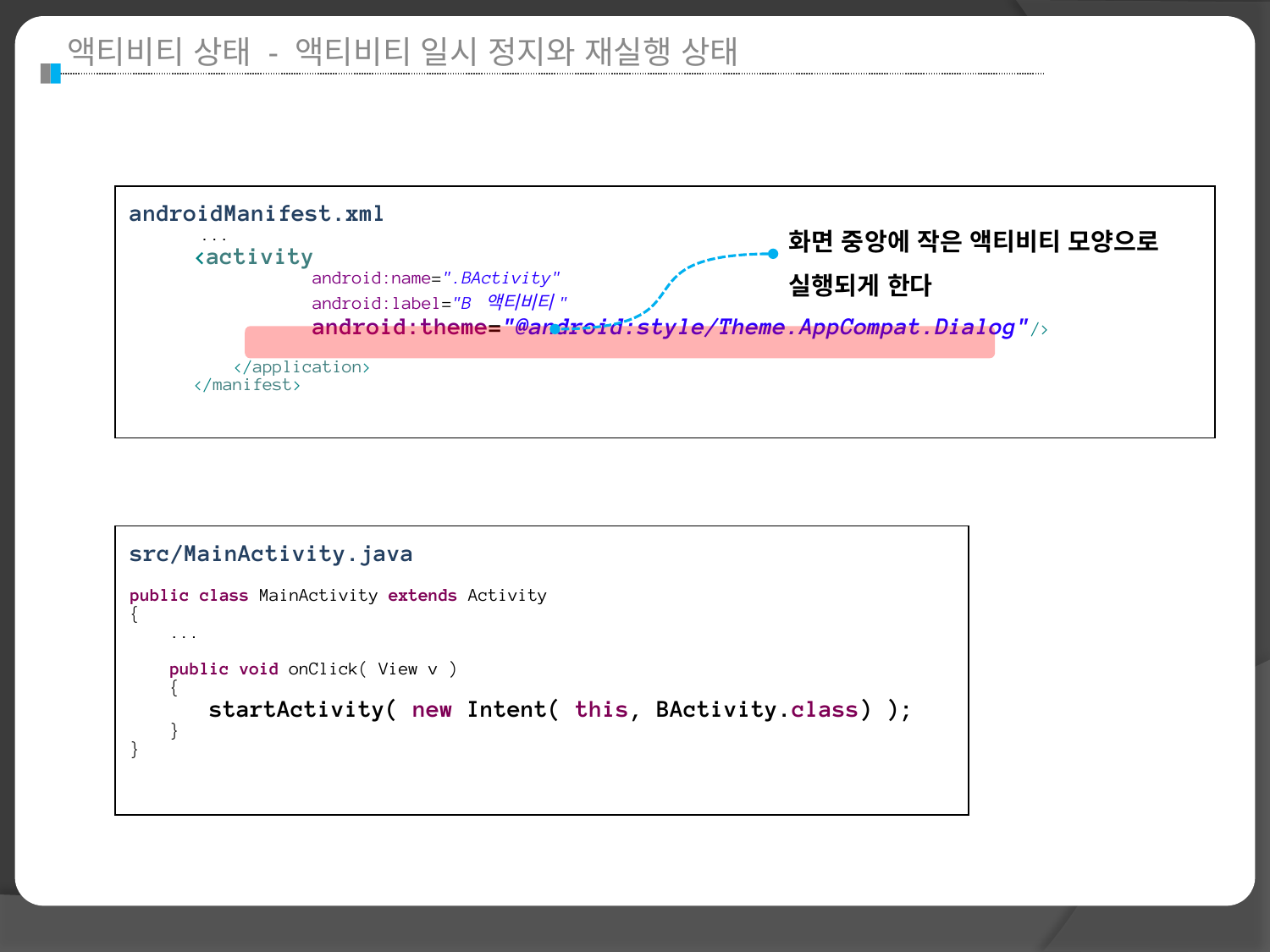

액티비티 상태 - 액티비티 일시 정지와 재실행 상태

| androidManifest.xml ... <activity android:name=".BActivity" android:label="B 액티비티" android:theme="@android:style/Theme.AppCompat.Dialog"/> </application> </manifest> |
| --- |
화면 중앙에 작은 액티비티 모양으로
실행되게 한다

| src/MainActivity.java public class MainActivity extends Activity { ... public void onClick( View v ) { startActivity( new Intent( this, BActivity.class) ); } } |
| --- |